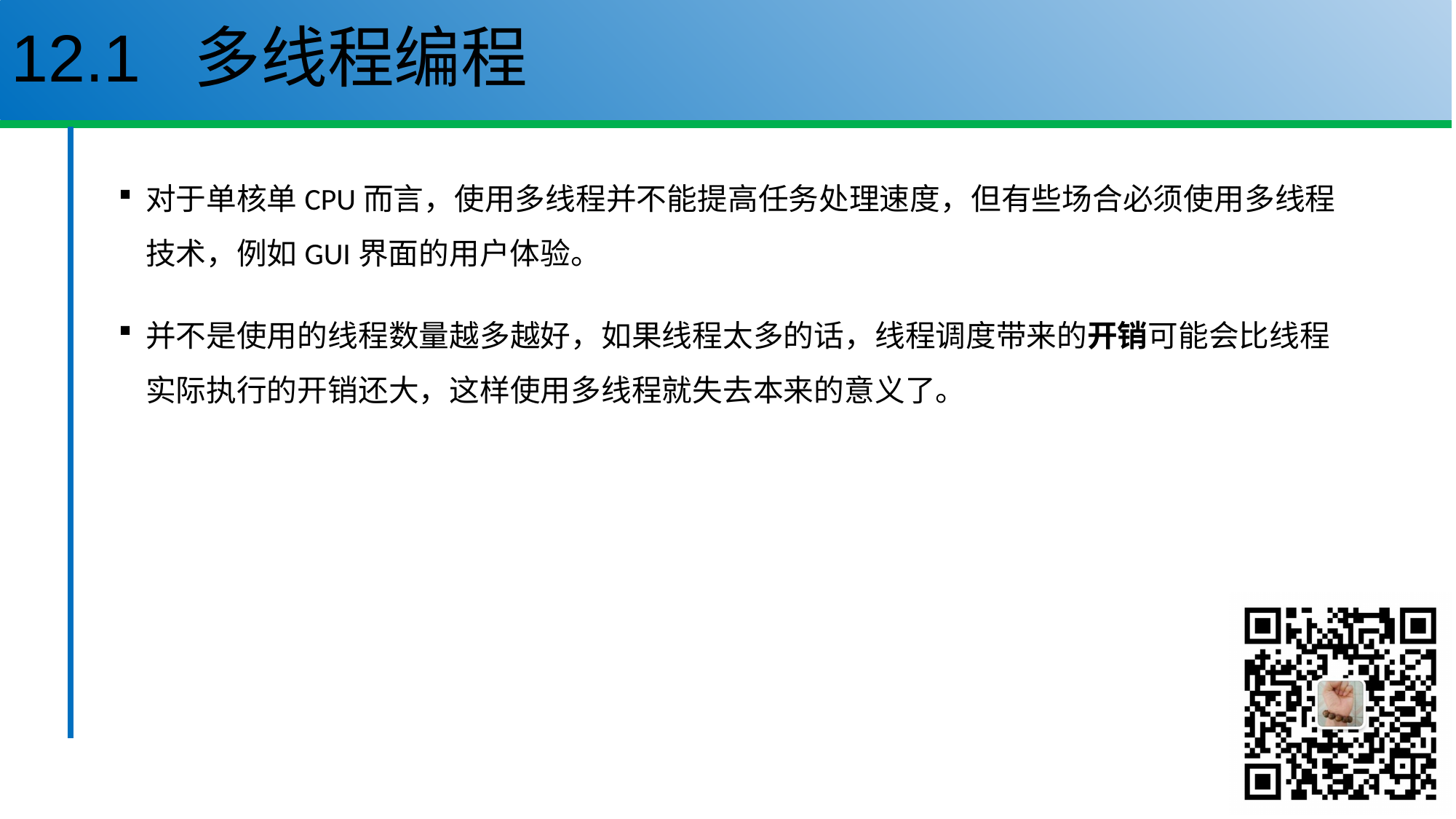

# 12.1  多线程编程
对于单核单CPU而言，使用多线程并不能提高任务处理速度，但有些场合必须使用多线程技术，例如GUI界面的用户体验。
并不是使用的线程数量越多越好，如果线程太多的话，线程调度带来的开销可能会比线程实际执行的开销还大，这样使用多线程就失去本来的意义了。